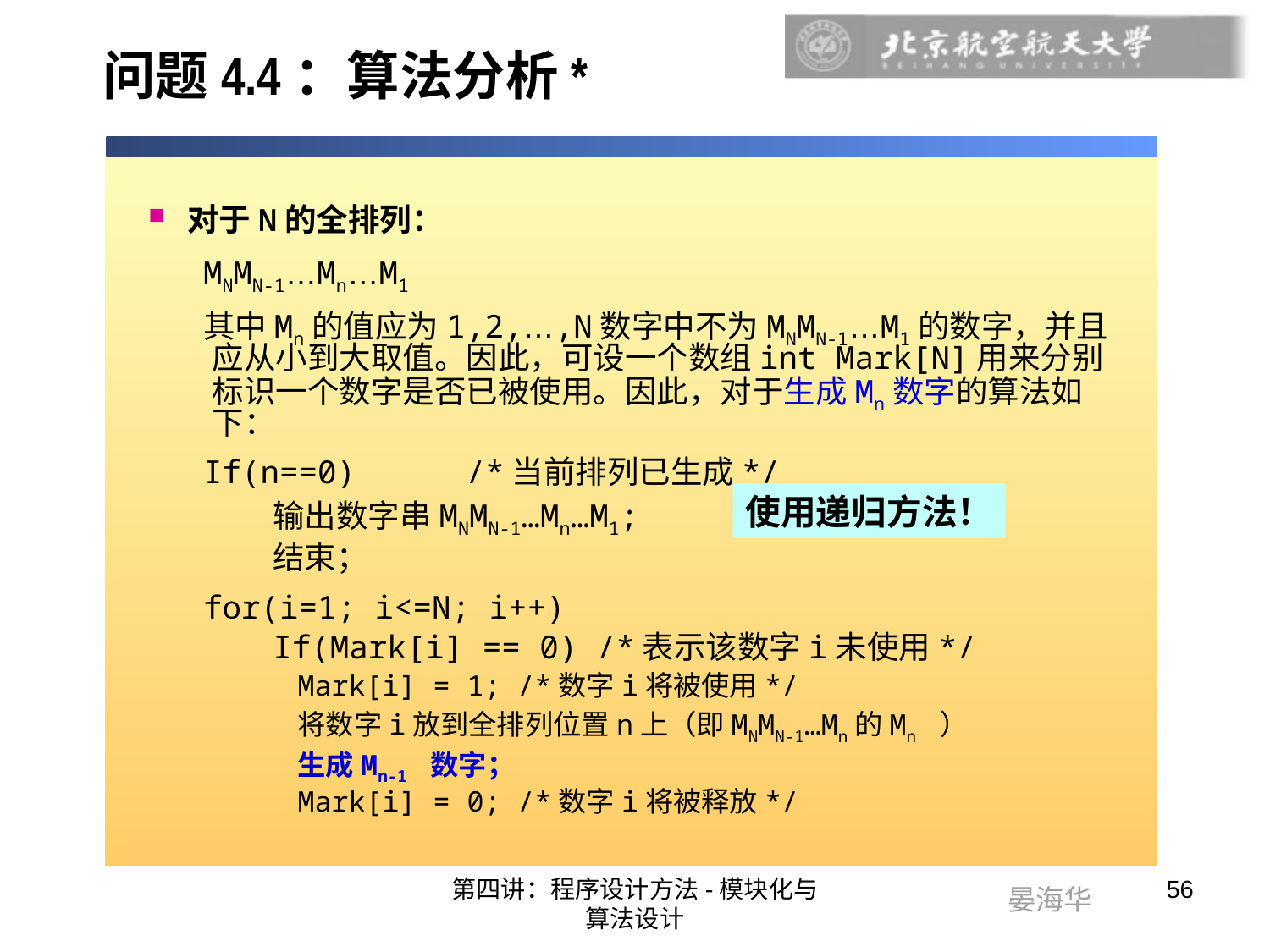

# 问题4.4：算法分析*
对于N的全排列：
MNMN-1…Mn…M1
其中Mn的值应为1,2,…,N数字中不为MNMN-1…M1的数字，并且应从小到大取值。因此，可设一个数组int Mark[N]用来分别标识一个数字是否已被使用。因此，对于生成Mn数字的算法如下：
If(n==0)	/*当前排列已生成*/
输出数字串MNMN-1…Mn…M1;
结束；
for(i=1; i<=N; i++)
If(Mark[i] == 0) /*表示该数字i未使用*/
Mark[i] = 1; /*数字i将被使用*/
将数字i放到全排列位置n上（即MNMN-1…Mn的Mn ）
生成Mn-1 数字；
Mark[i] = 0; /*数字i将被释放*/
使用递归方法！
第四讲：程序设计方法-模块化与算法设计
56